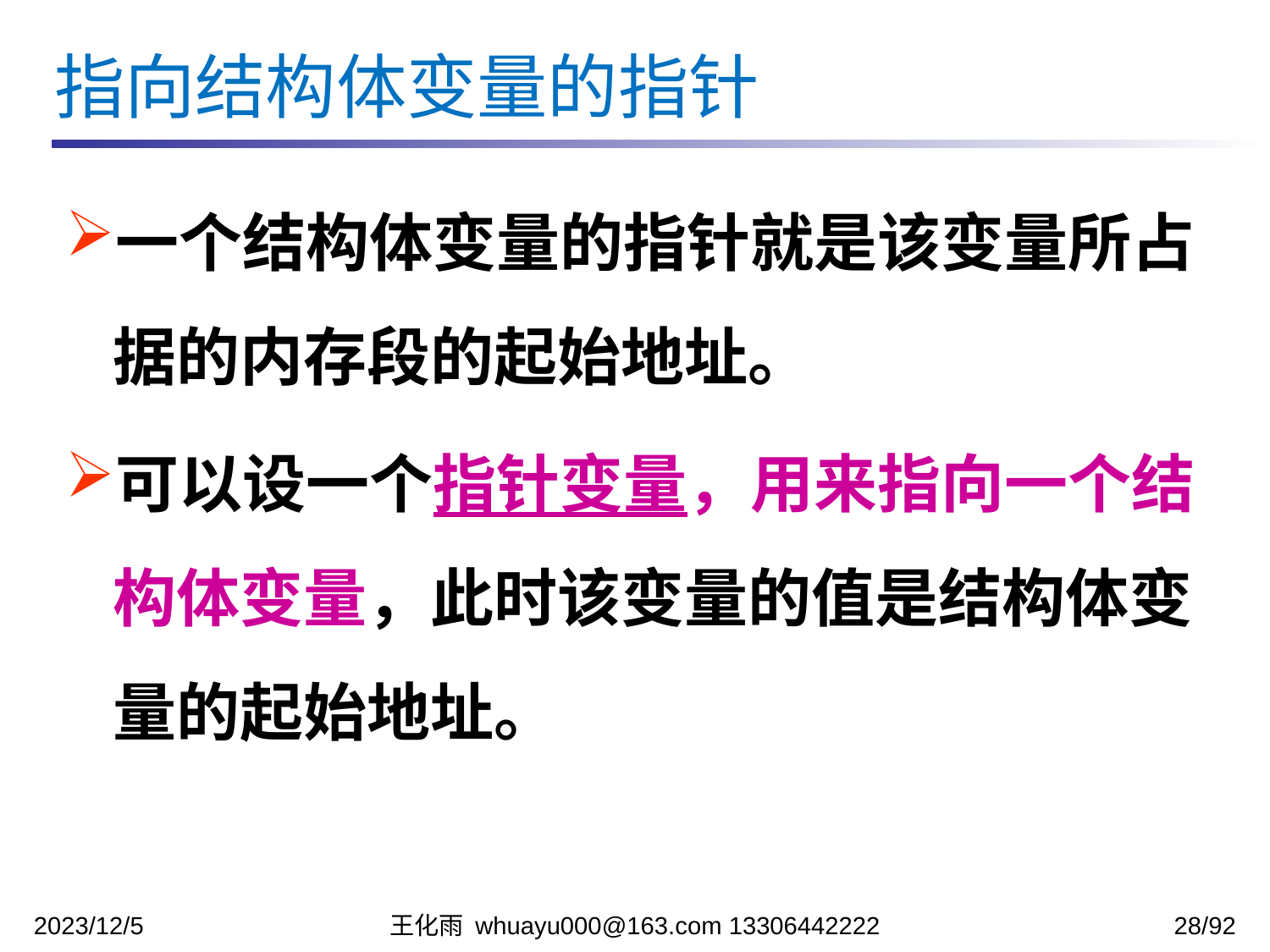

指向结构体变量的指针
一个结构体变量的指针就是该变量所占据的内存段的起始地址。
可以设一个指针变量，用来指向一个结构体变量，此时该变量的值是结构体变量的起始地址。
2023/12/5
王化雨 whuayu000@163.com 13306442222
28/92